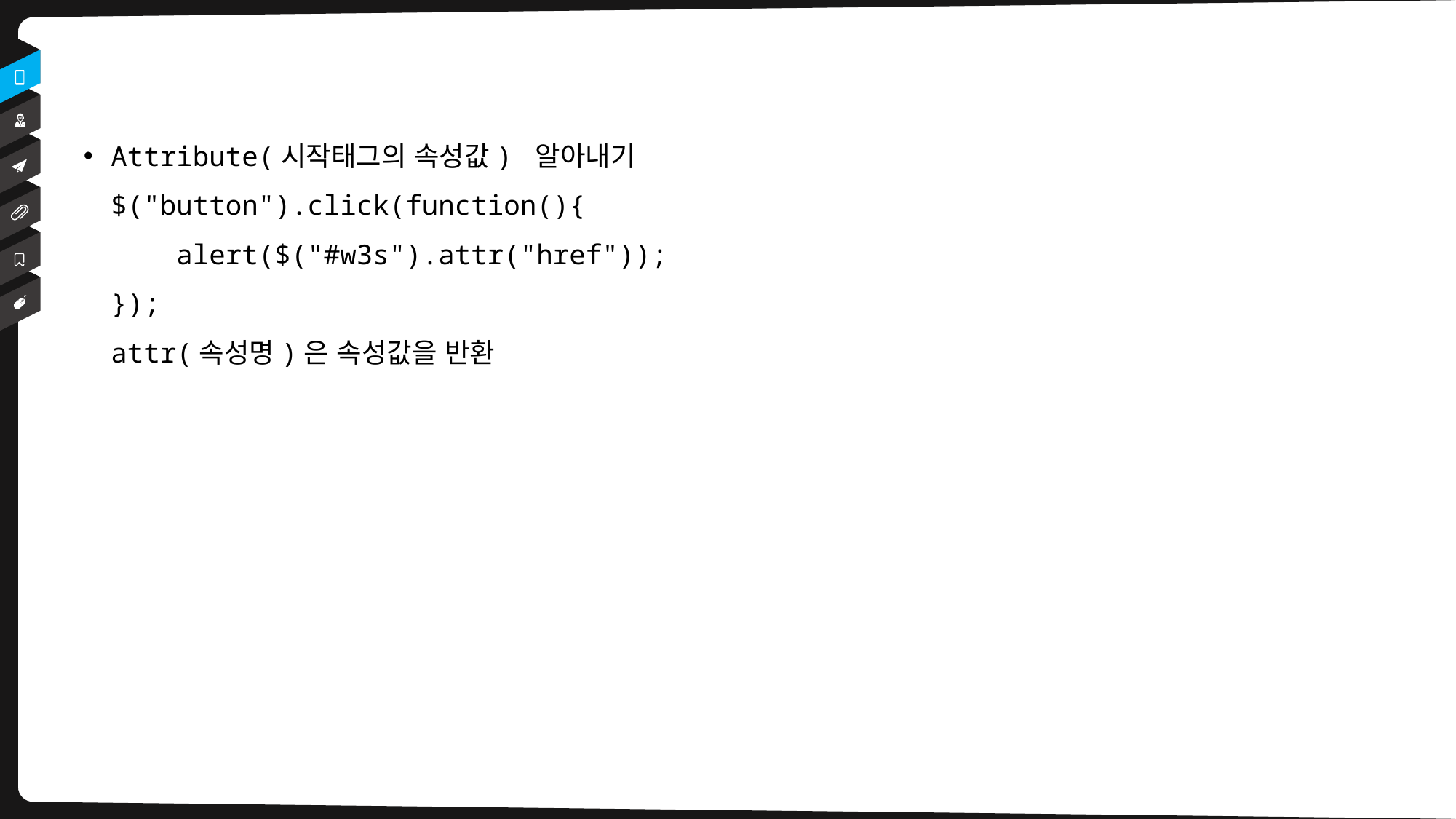

Attribute(시작태그의 속성값) 알아내기
$("button").click(function(){
    alert($("#w3s").attr("href"));
});
attr(속성명)은 속성값을 반환